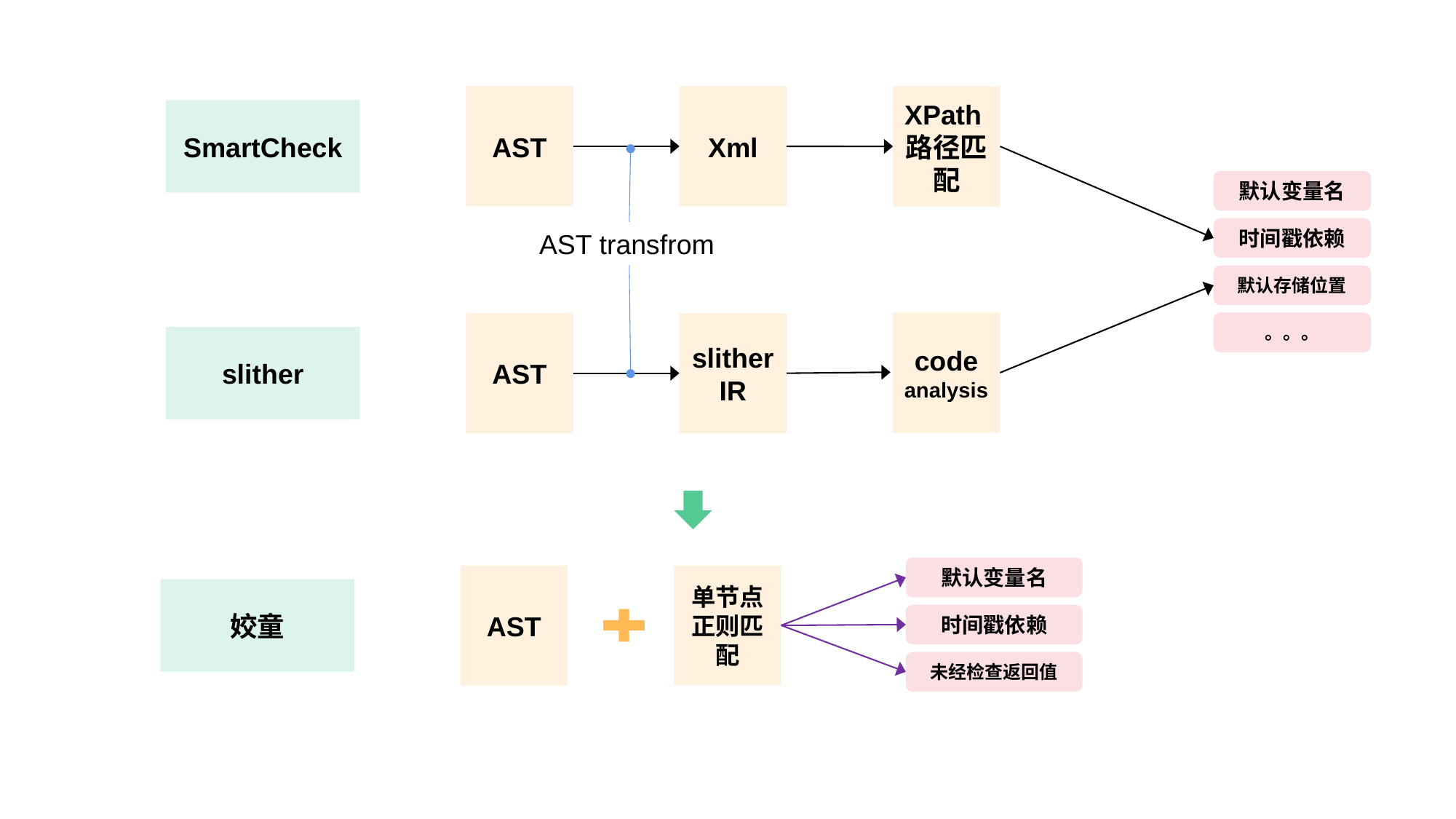

AST
Xml
XPath路径匹配
SmartCheck
默认变量名
时间戳依赖
默认存储位置
。。。
AST transfrom
code
analysis
AST
slither
IR
slither

默认变量名
单节点正则匹配
AST
姣童

时间戳依赖
未经检查返回值